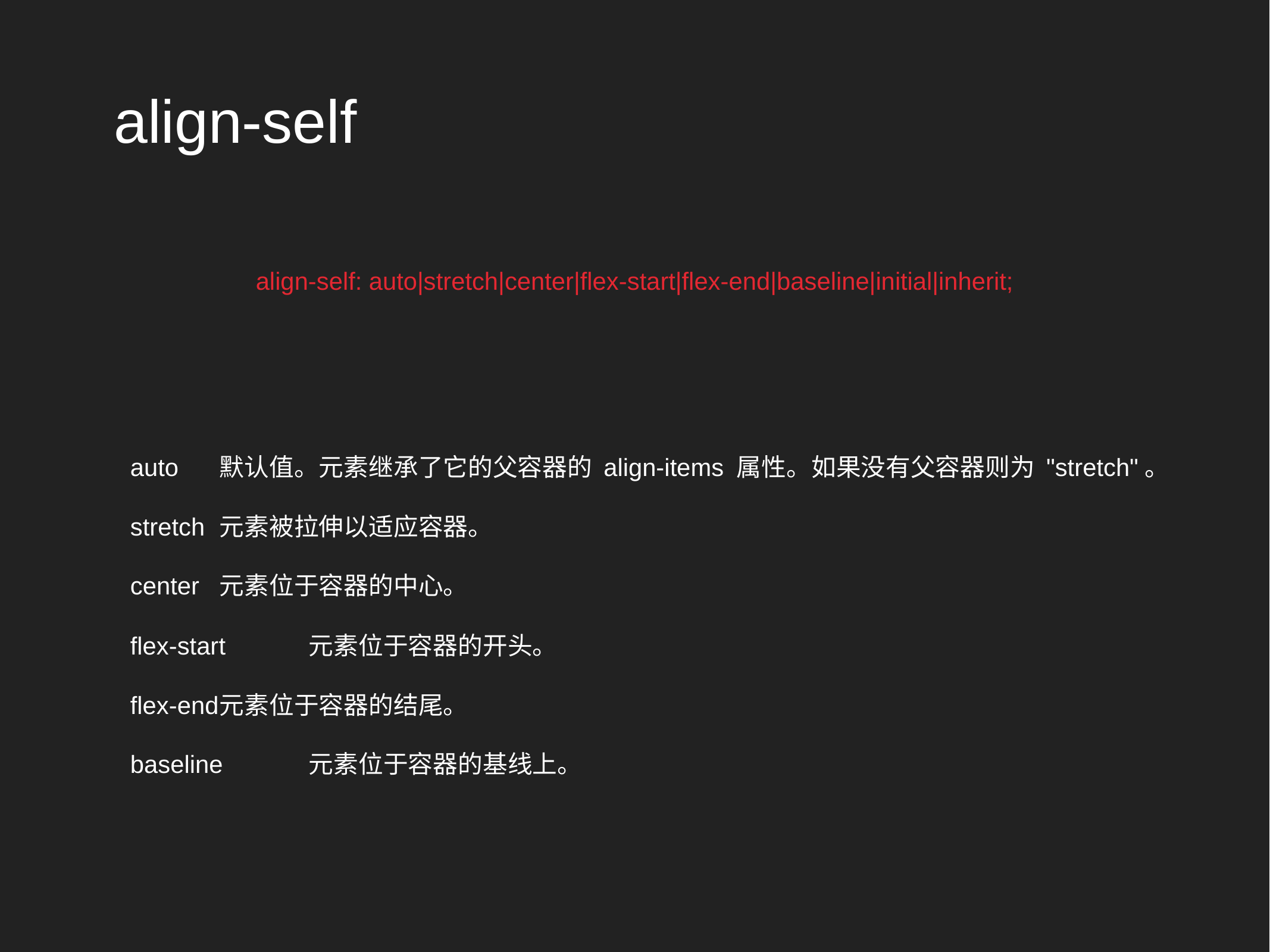

align-self
align-self: auto|stretch|center|flex-start|flex-end|baseline|initial|inherit;
auto	默认值。元素继承了它的父容器的 align-items 属性。如果没有父容器则为 "stretch"。
stretch	元素被拉伸以适应容器。
center	元素位于容器的中心。
flex-start	元素位于容器的开头。
flex-end	元素位于容器的结尾。
baseline	元素位于容器的基线上。